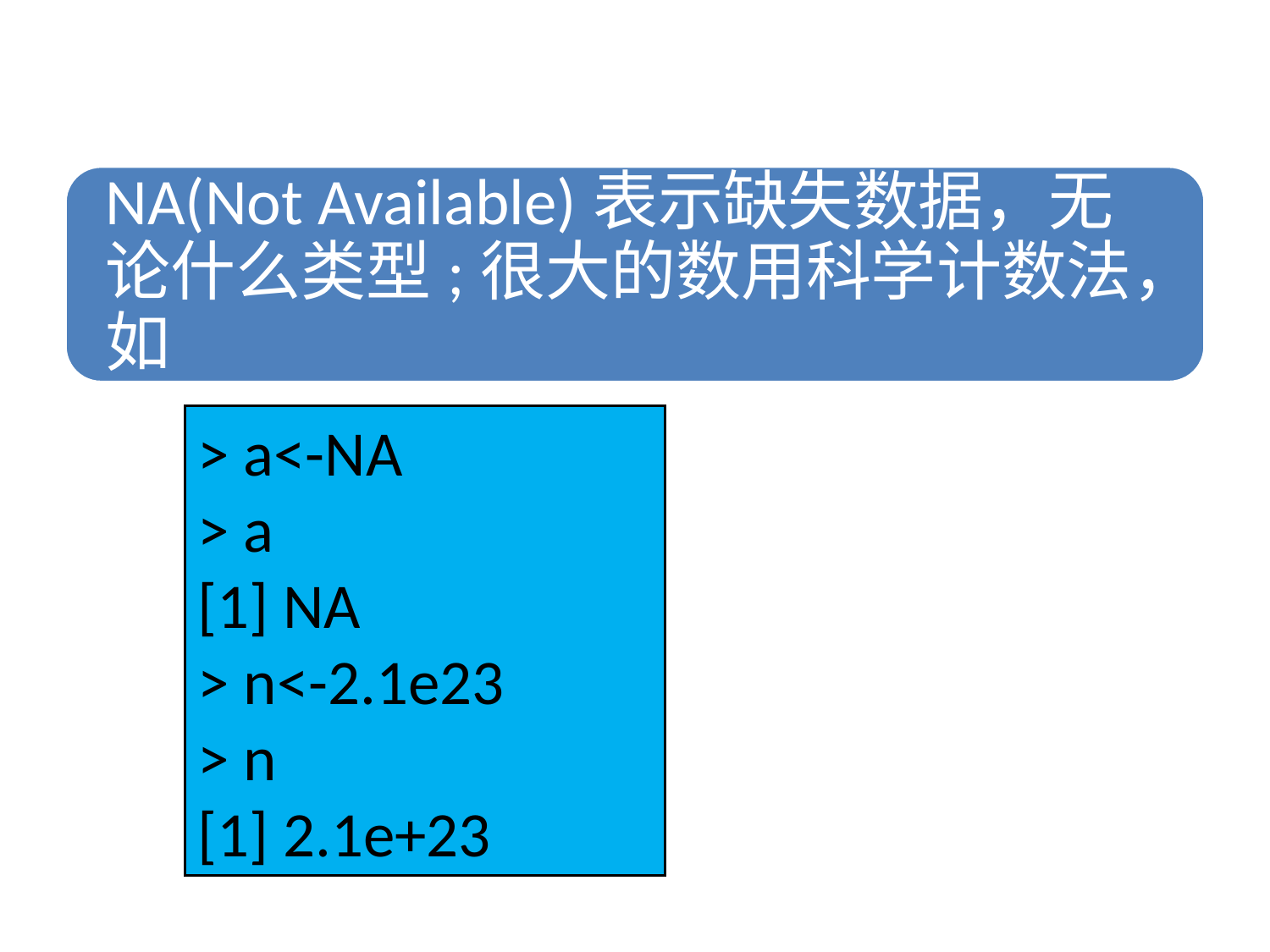

NA(Not Available)表示缺失数据，无论什么类型;很大的数用科学计数法，如
> a<-NA
> a
[1] NA
> n<-2.1e23
> n
[1] 2.1e+23